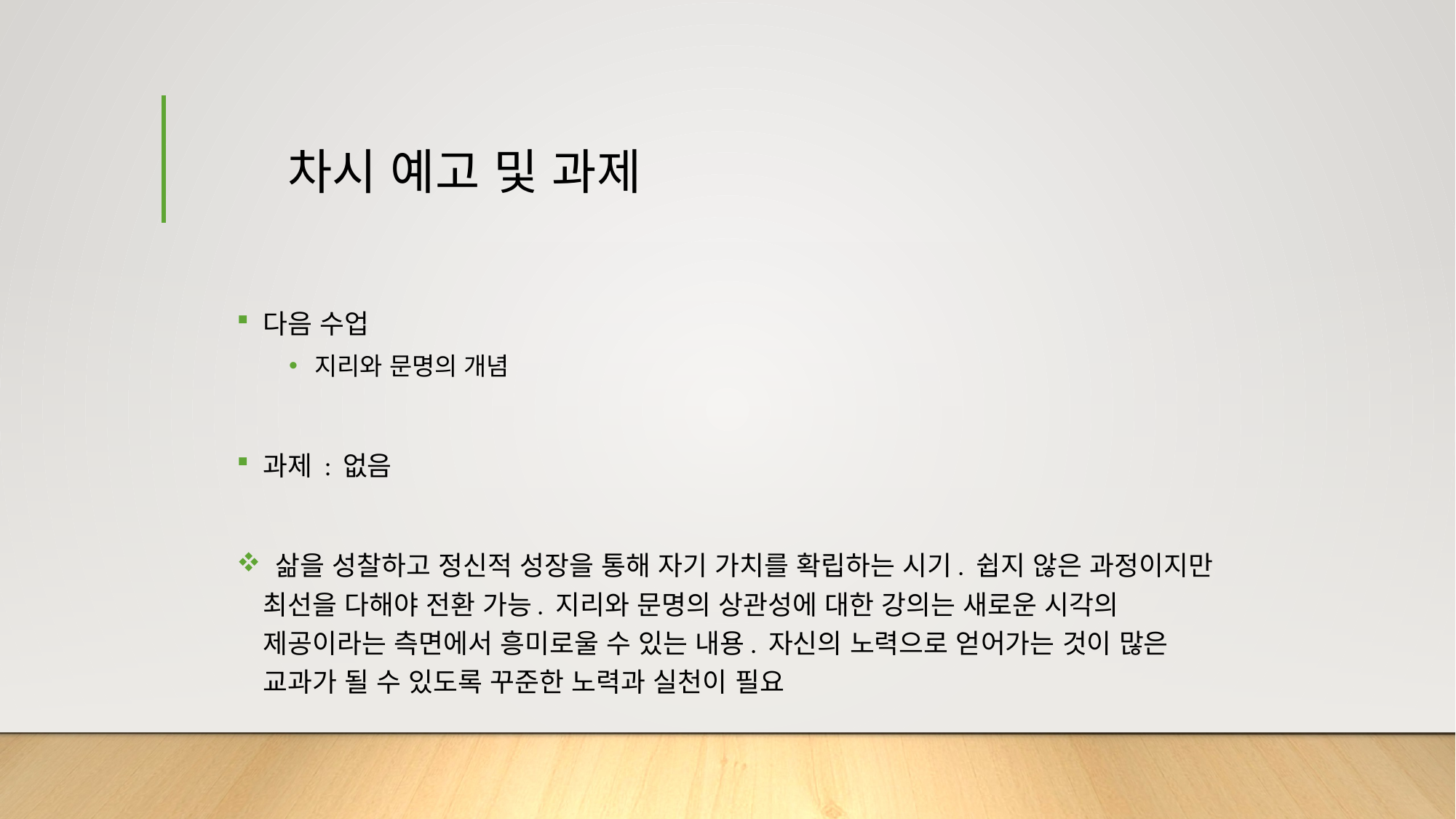

# 차시 예고 및 과제
다음 수업
지리와 문명의 개념

과제 : 없음

 삶을 성찰하고 정신적 성장을 통해 자기 가치를 확립하는 시기. 쉽지 않은 과정이지만 최선을 다해야 전환 가능. 지리와 문명의 상관성에 대한 강의는 새로운 시각의 제공이라는 측면에서 흥미로울 수 있는 내용. 자신의 노력으로 얻어가는 것이 많은 교과가 될 수 있도록 꾸준한 노력과 실천이 필요